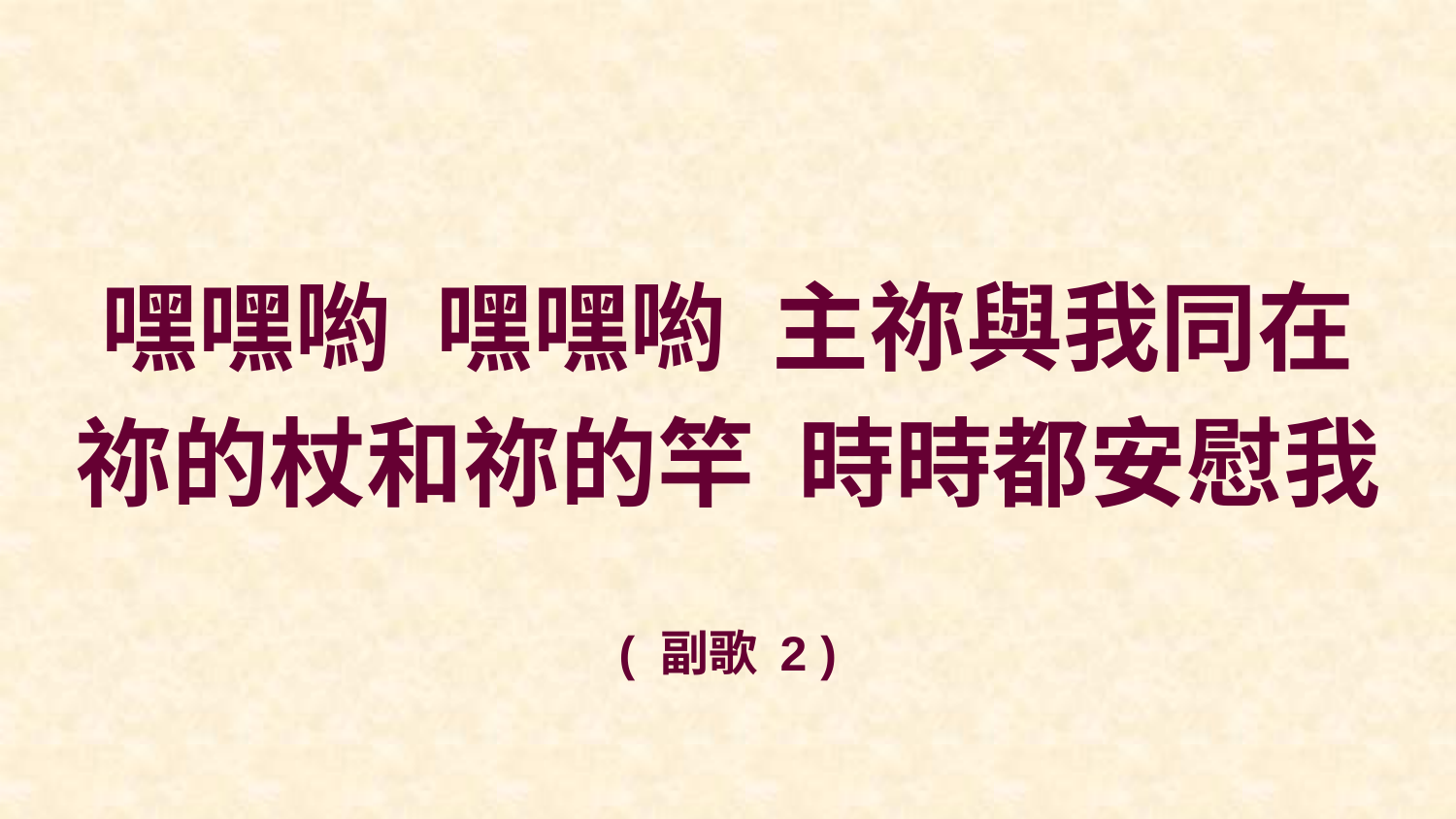

嘿嘿喲  嘿嘿喲  主祢與我同在
祢的杖和祢的竿  時時都安慰我
( 副歌 2 )